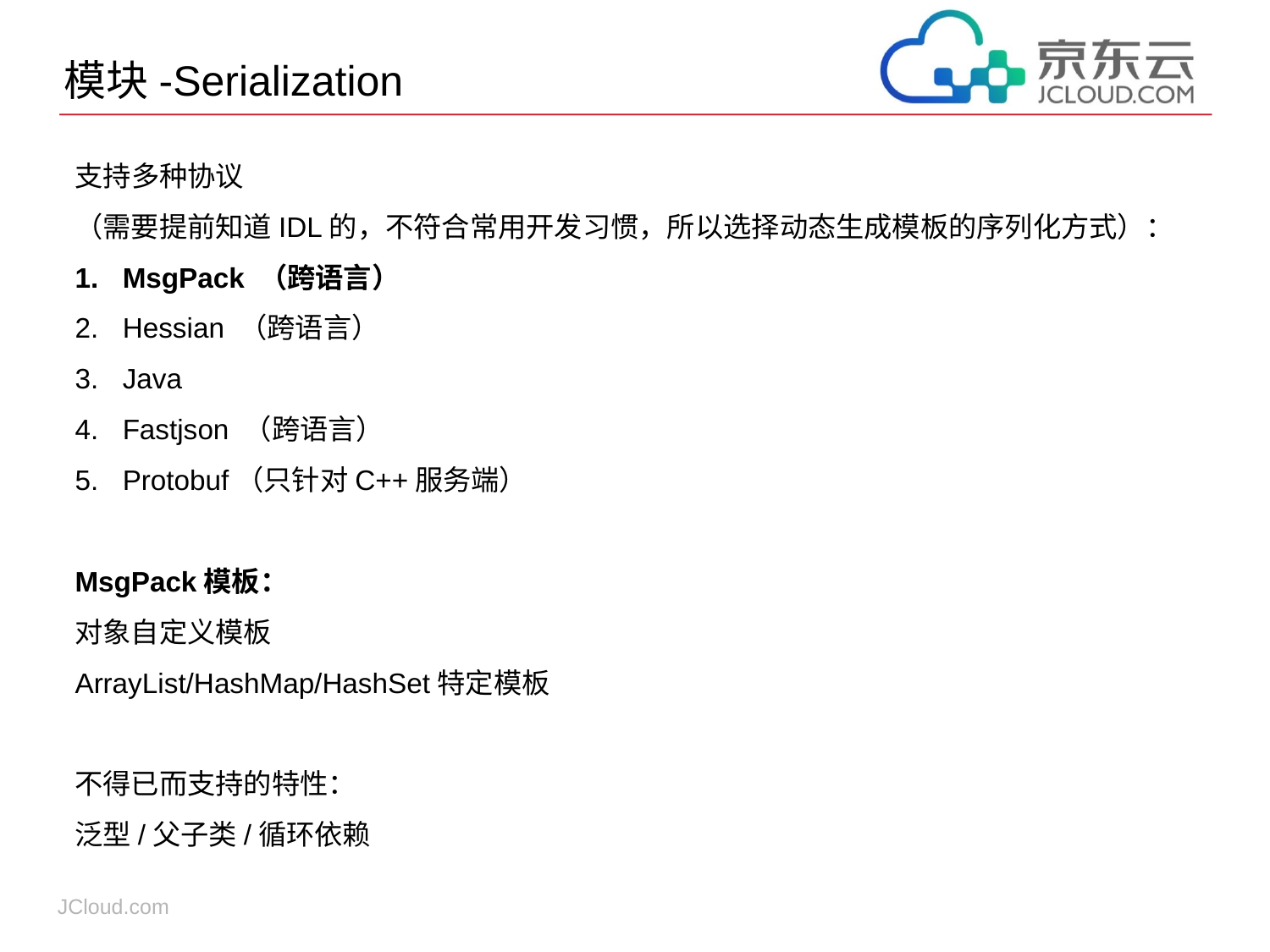

模块-Serialization
支持多种协议
（需要提前知道IDL的，不符合常用开发习惯，所以选择动态生成模板的序列化方式）：
MsgPack （跨语言）
Hessian （跨语言）
Java
Fastjson （跨语言）
Protobuf（只针对C++服务端）

MsgPack模板：
对象自定义模板
ArrayList/HashMap/HashSet特定模板

不得已而支持的特性：
泛型/父子类/循环依赖